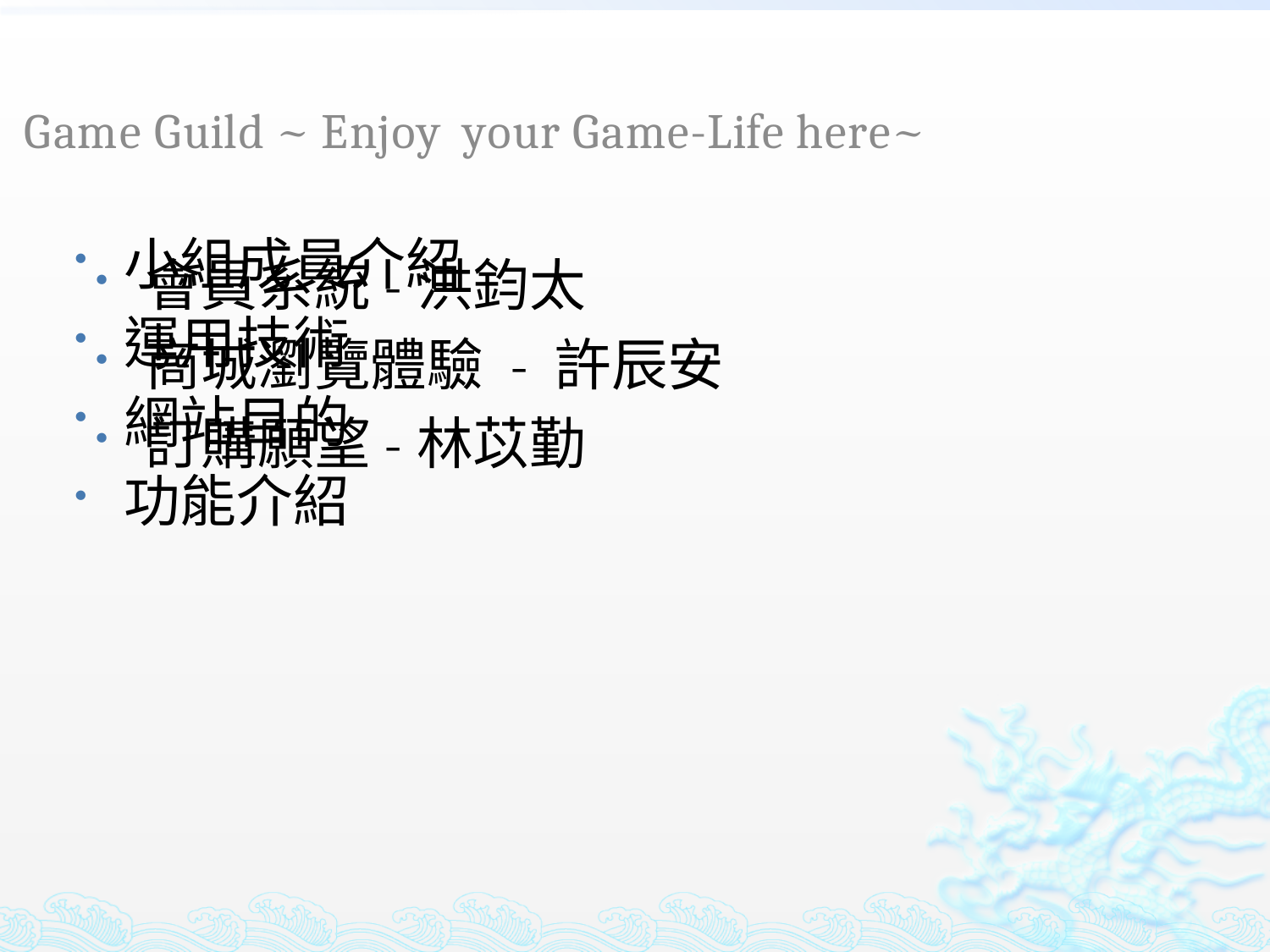

Game Guild ~ Enjoy  your Game-Life here~
小組成員介紹
運用技術
網站目的
功能介紹

會員系統-洪鈞太
商城瀏覽體驗 - 許辰安
訂購願望-林苡勤